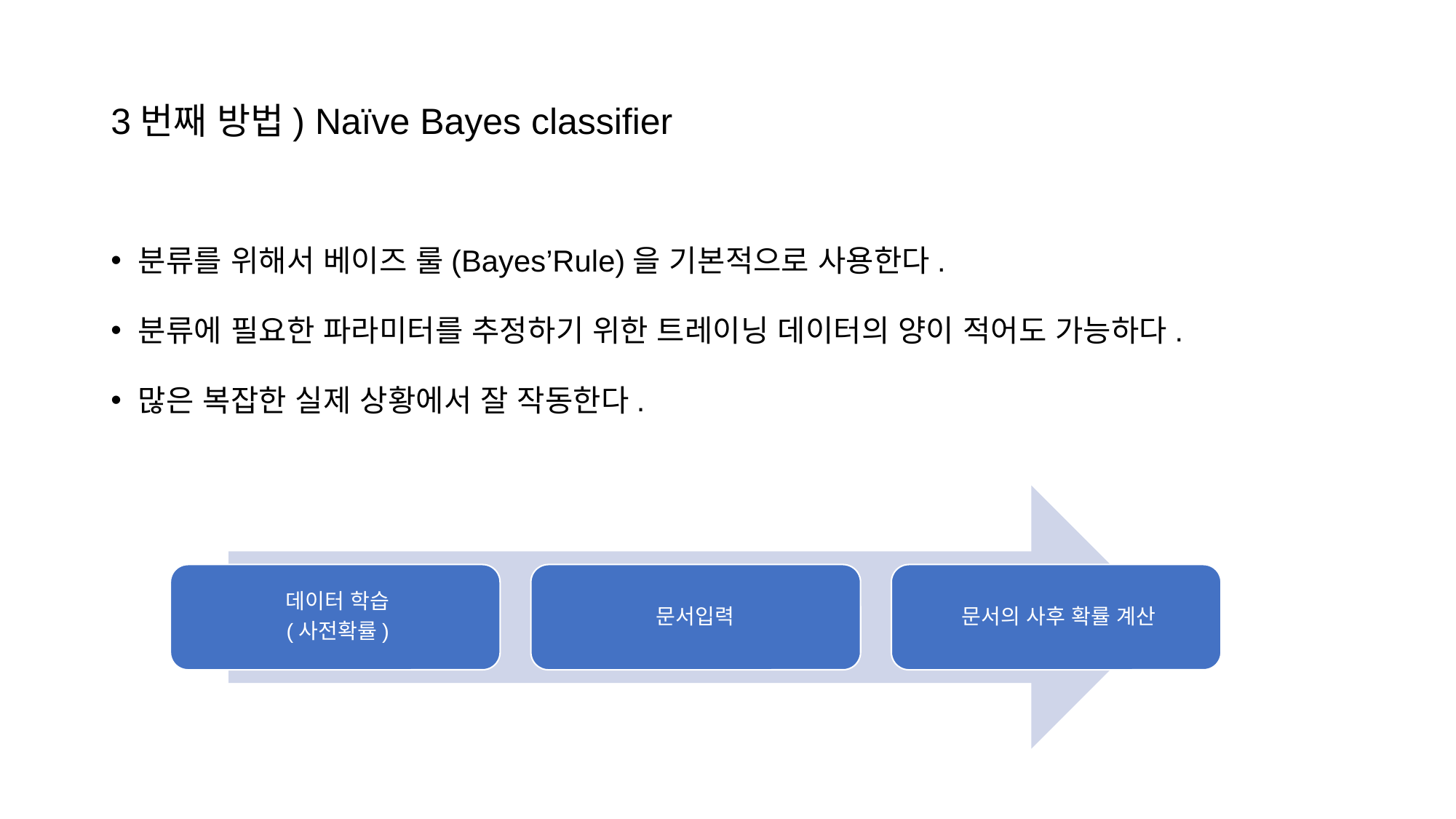

# 3번째 방법) Naïve Bayes classifier
분류를 위해서 베이즈 룰(Bayes’Rule)을 기본적으로 사용한다.
분류에 필요한 파라미터를 추정하기 위한 트레이닝 데이터의 양이 적어도 가능하다.
많은 복잡한 실제 상황에서 잘 작동한다.

데이터 학습
(사전확률)
문서입력
문서의 사후 확률 계산